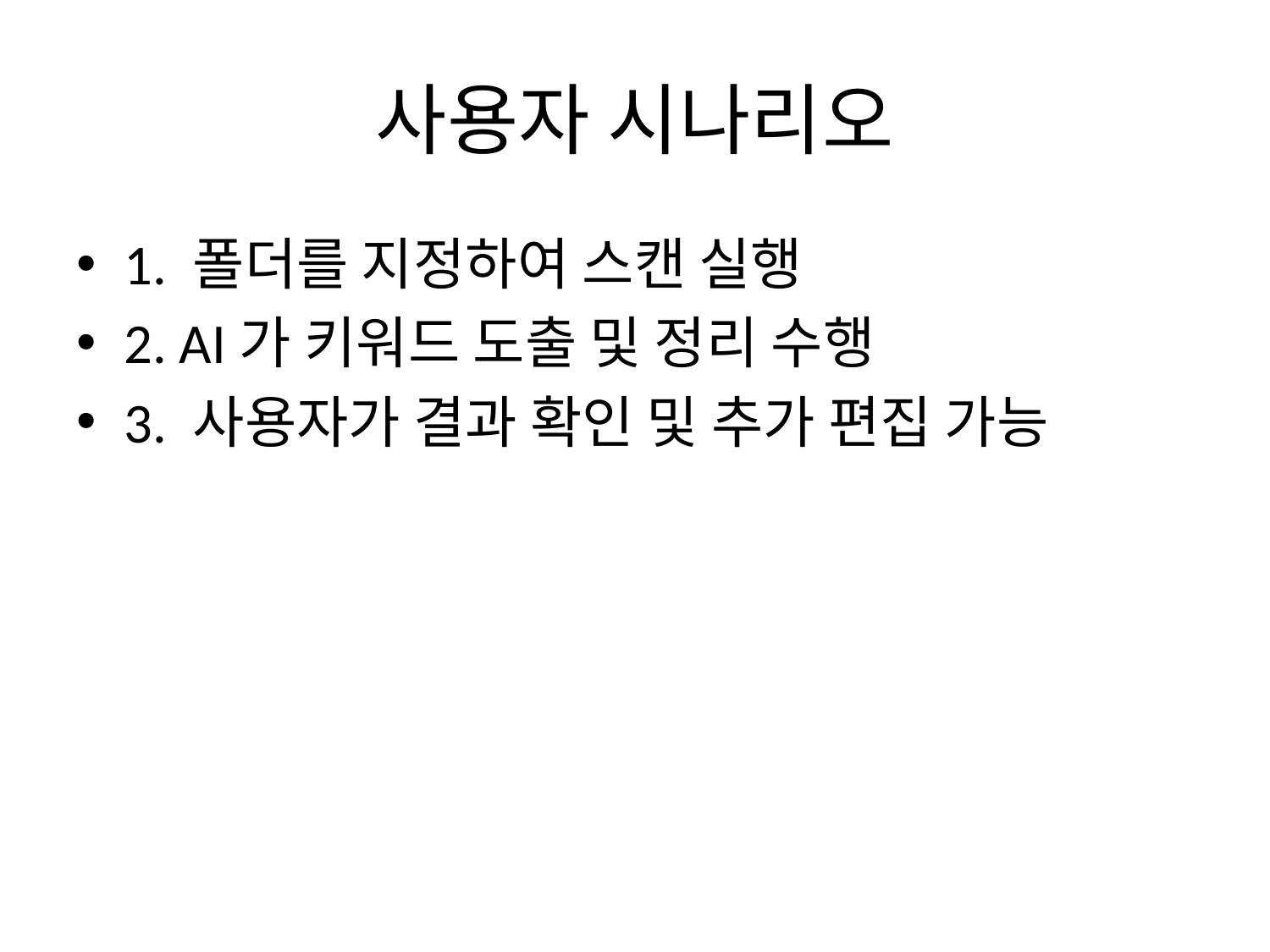

# 사용자 시나리오
1. 폴더를 지정하여 스캔 실행
2. AI가 키워드 도출 및 정리 수행
3. 사용자가 결과 확인 및 추가 편집 가능